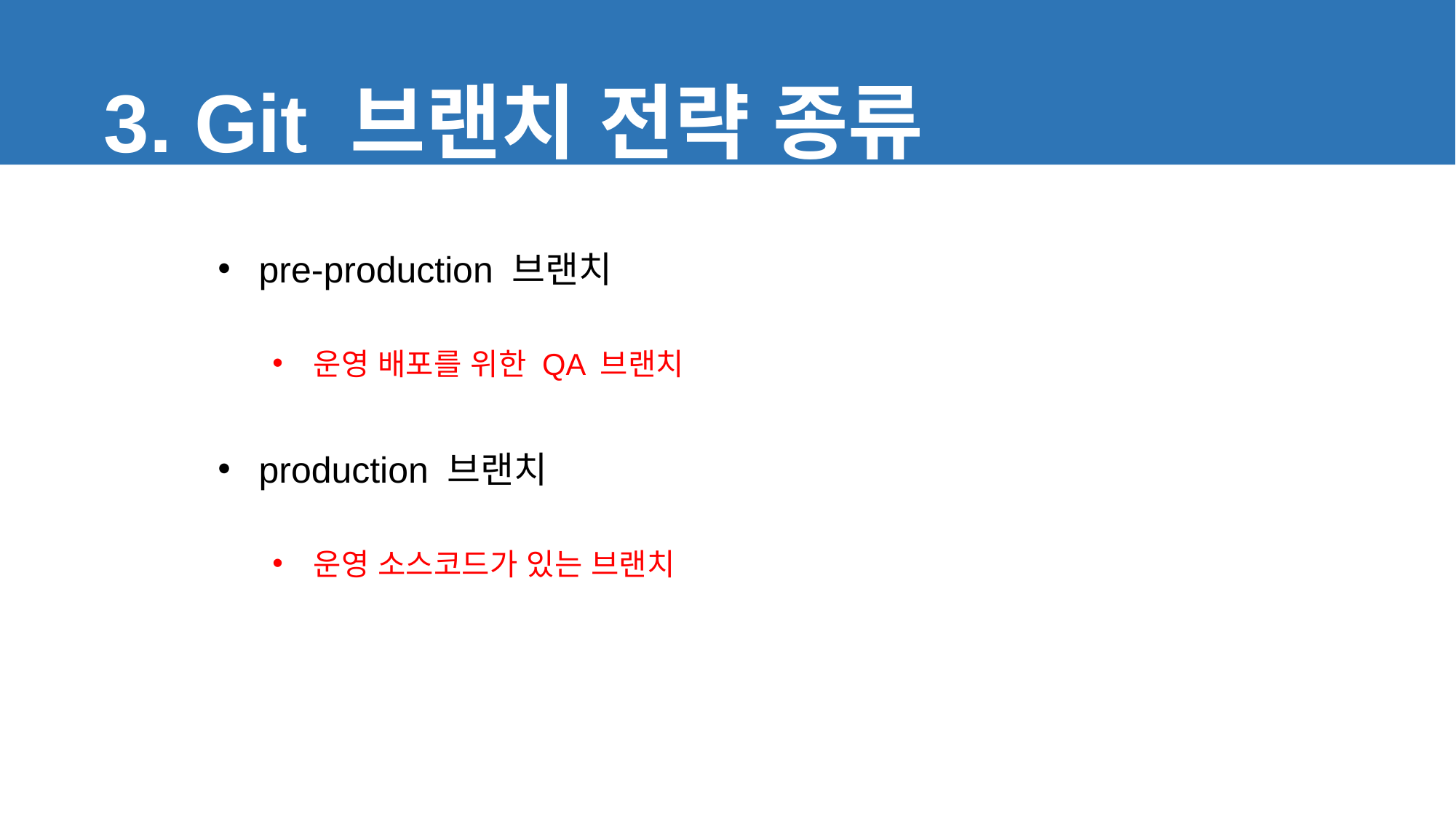

3. Git 브랜치 전략 종류
pre-production 브랜치
운영 배포를 위한 QA 브랜치
production 브랜치
운영 소스코드가 있는 브랜치